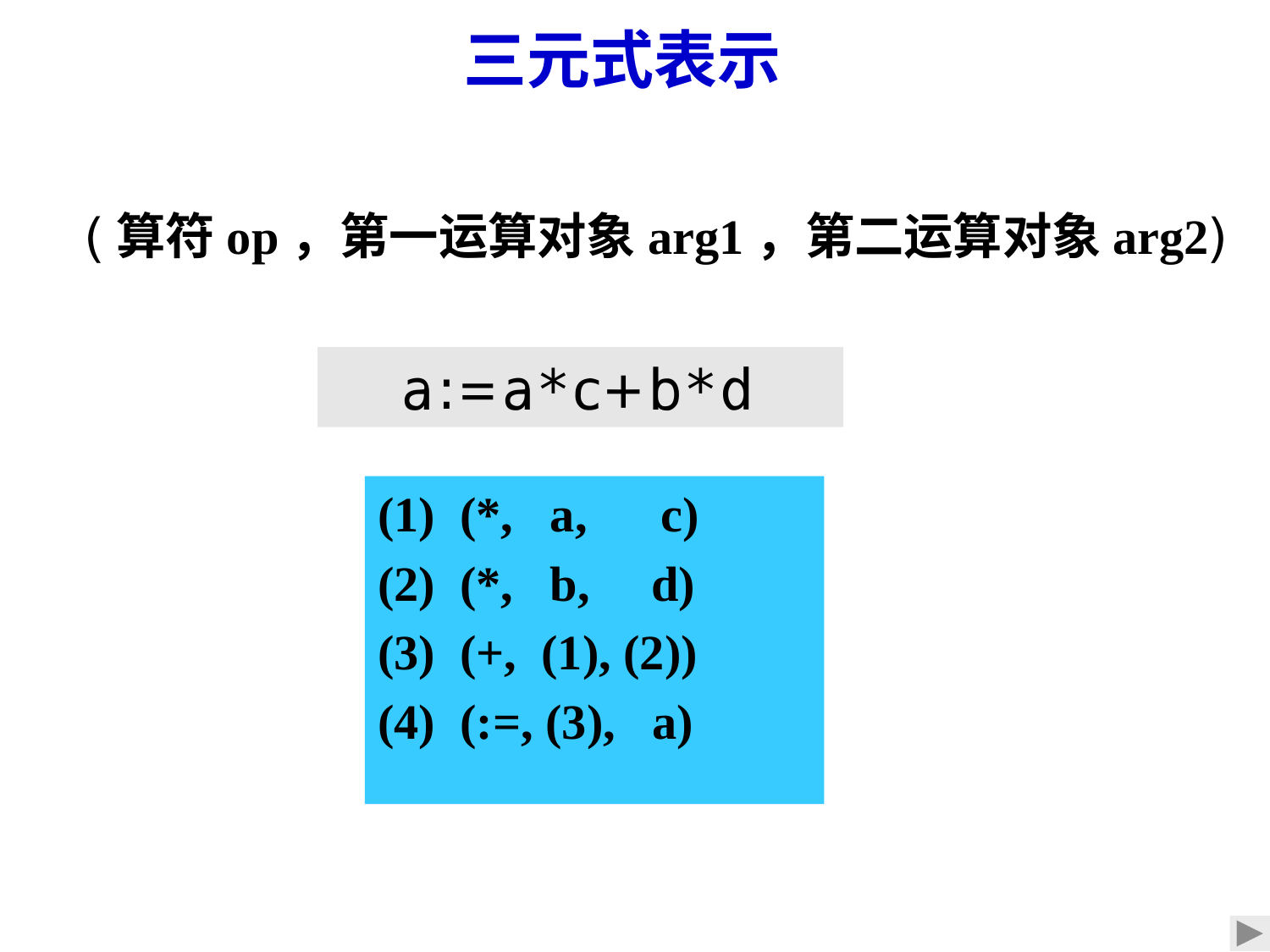

# 三元式表示
(算符op，第一运算对象arg1，第二运算对象arg2)
a:=a*c+b*d
(1)  (*,   a,      c)
(2)  (*,   b,     d)
(3)  (+,  (1), (2))
(4)  (:=, (3),   a)